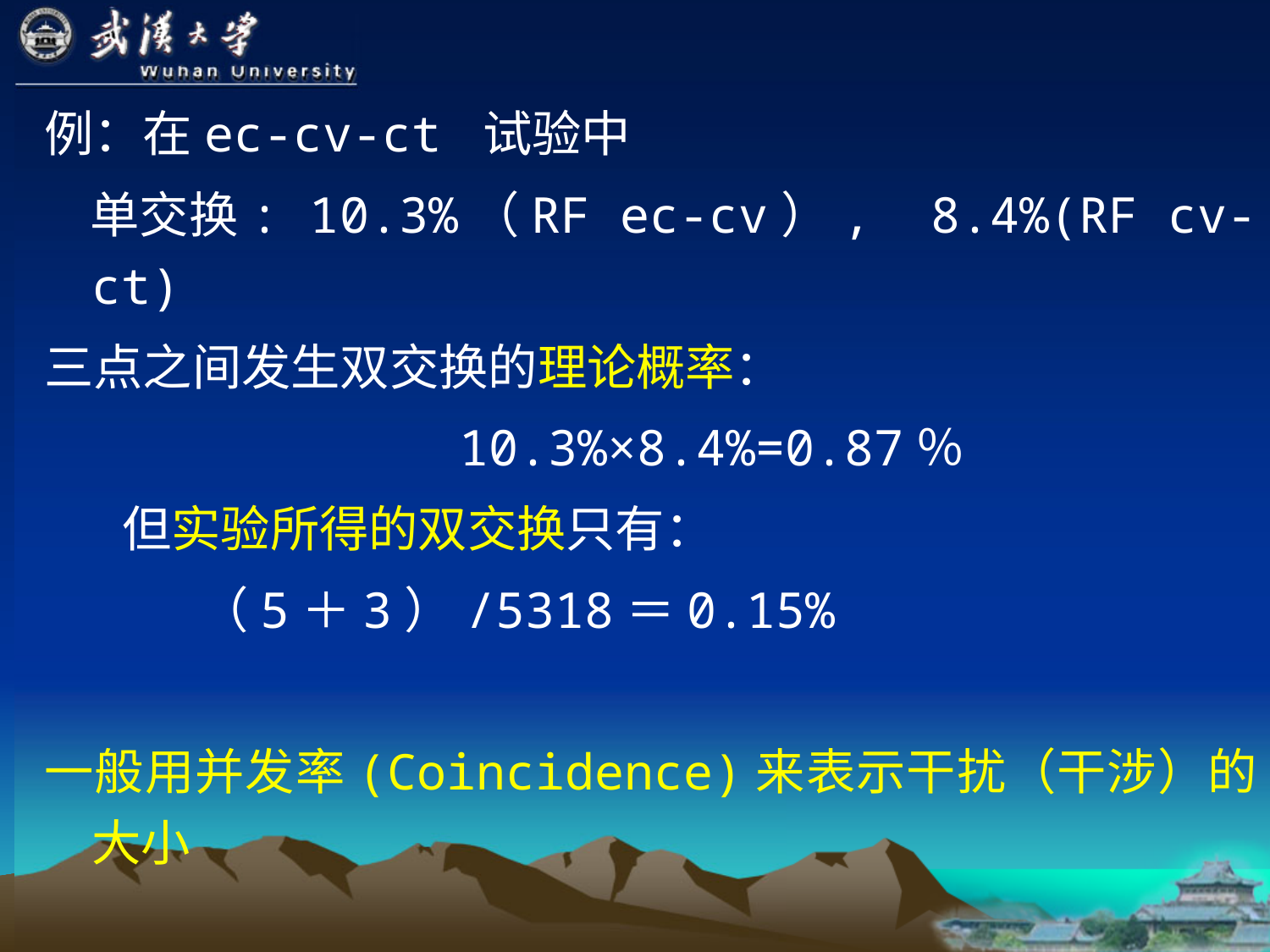

例：在ec-cv-ct 试验中
   单交换: 10.3%（RF ec-cv）,  8.4%(RF cv-ct)
三点之间发生双交换的理论概率：
              10.3%×8.4%=0.87％
      但实验所得的双交换只有：
             （5＋3）/5318＝0.15%

一般用并发率(Coincidence)来表示干扰（干涉）的大小